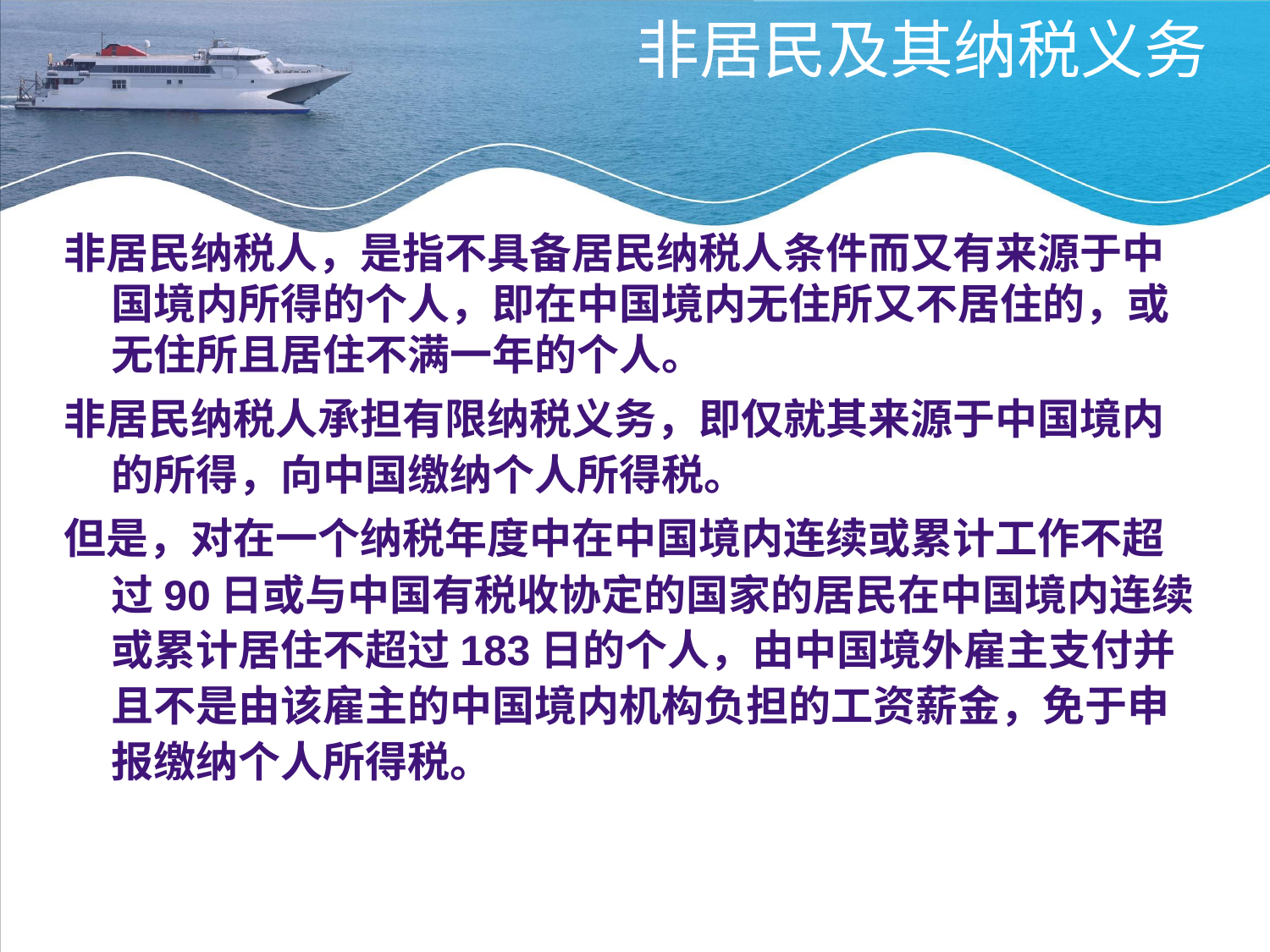

# 非居民及其纳税义务
非居民纳税人，是指不具备居民纳税人条件而又有来源于中国境内所得的个人，即在中国境内无住所又不居住的，或无住所且居住不满一年的个人。
非居民纳税人承担有限纳税义务，即仅就其来源于中国境内的所得，向中国缴纳个人所得税。
但是，对在一个纳税年度中在中国境内连续或累计工作不超过90日或与中国有税收协定的国家的居民在中国境内连续或累计居住不超过183日的个人，由中国境外雇主支付并且不是由该雇主的中国境内机构负担的工资薪金，免于申报缴纳个人所得税。